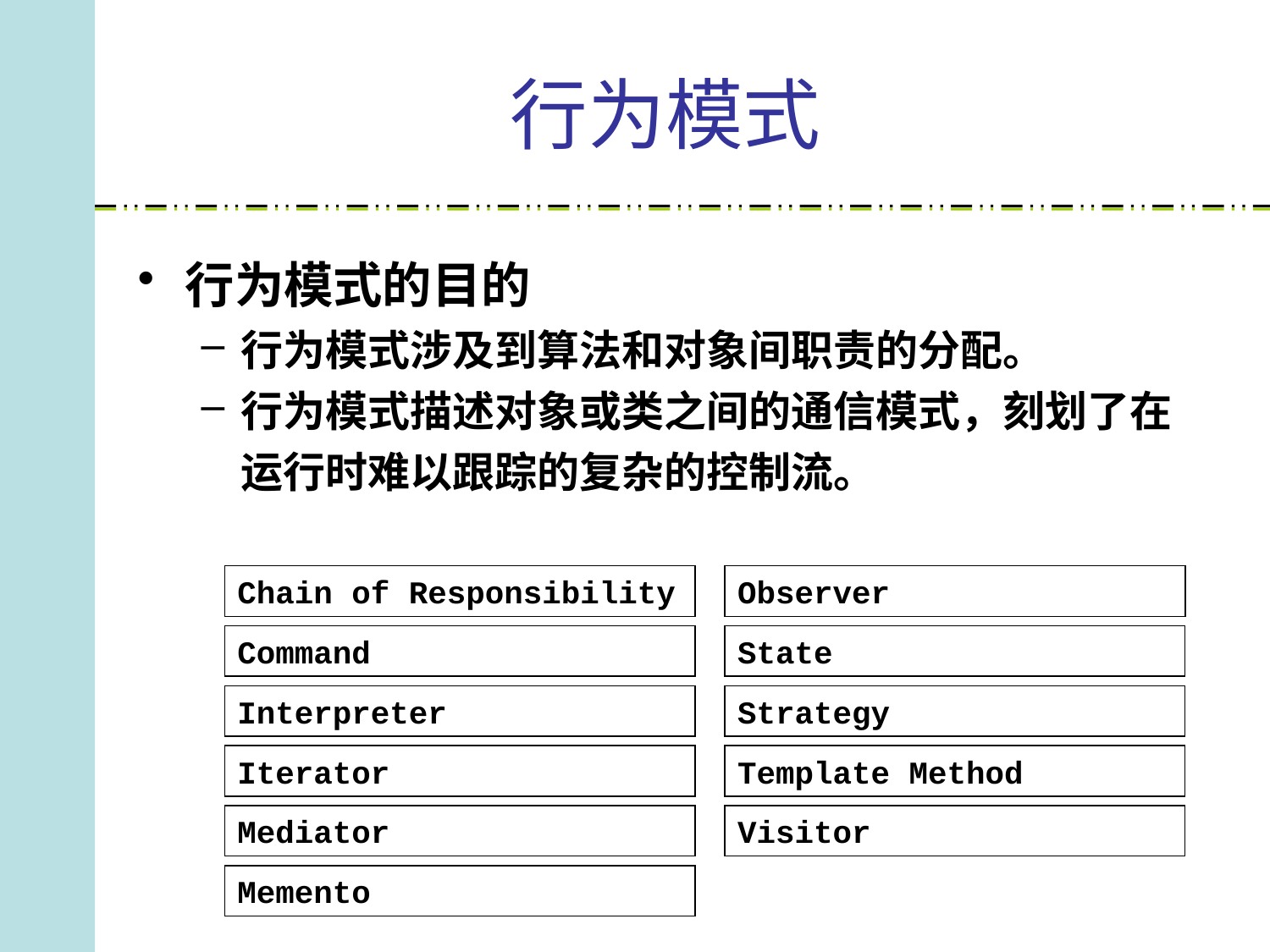

# 行为模式
行为模式的目的
行为模式涉及到算法和对象间职责的分配。
行为模式描述对象或类之间的通信模式，刻划了在运行时难以跟踪的复杂的控制流。
Chain of Responsibility
Observer
Command
State
Interpreter
Strategy
Iterator
Template Method
Mediator
Visitor
Memento